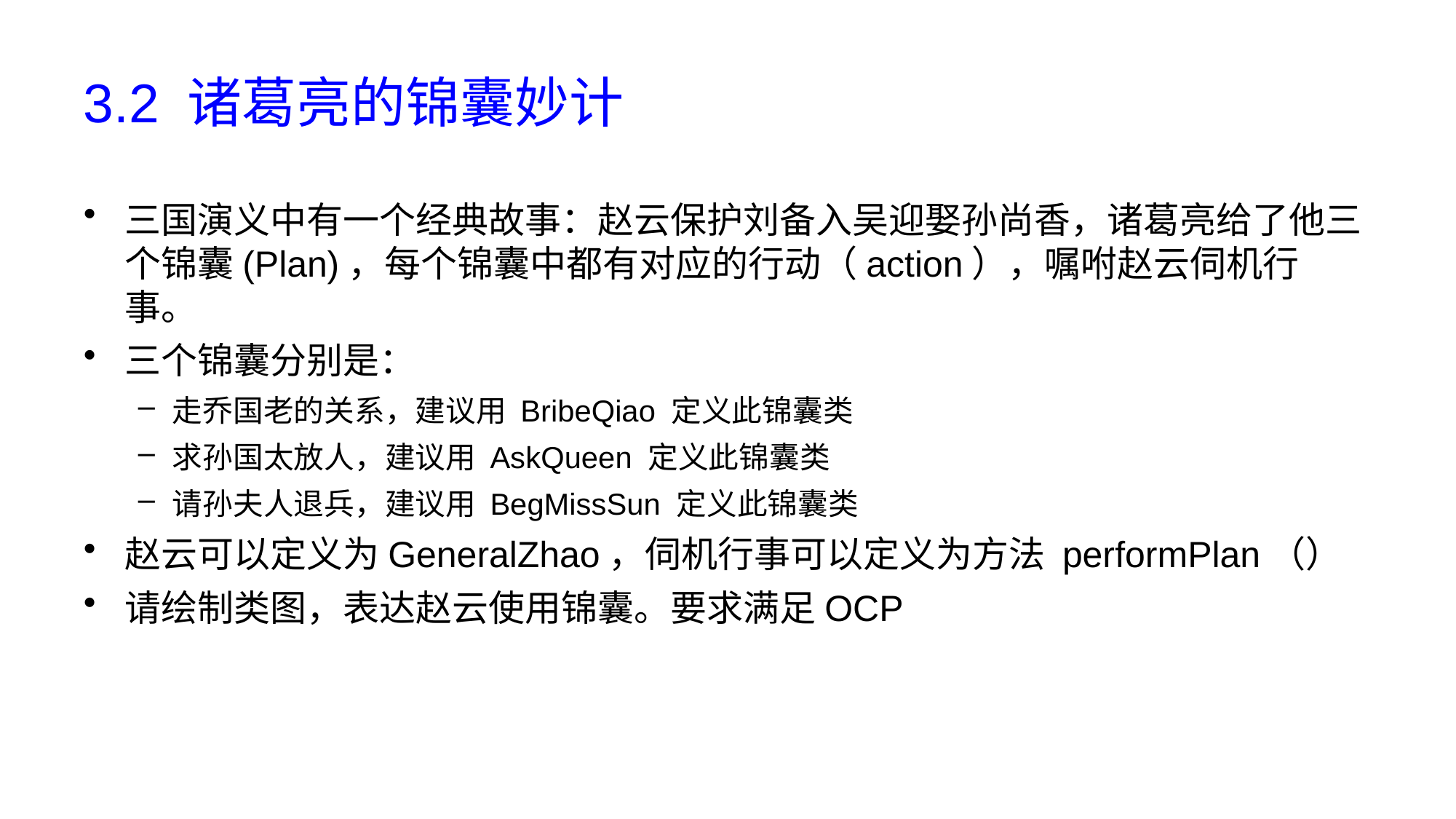

# 3.2 诸葛亮的锦囊妙计
三国演义中有一个经典故事：赵云保护刘备入吴迎娶孙尚香，诸葛亮给了他三个锦囊(Plan)，每个锦囊中都有对应的行动（action），嘱咐赵云伺机行事。
三个锦囊分别是：
走乔国老的关系，建议用 BribeQiao 定义此锦囊类
求孙国太放人，建议用 AskQueen 定义此锦囊类
请孙夫人退兵，建议用 BegMissSun 定义此锦囊类
赵云可以定义为GeneralZhao，伺机行事可以定义为方法 performPlan（）
请绘制类图，表达赵云使用锦囊。要求满足OCP
33